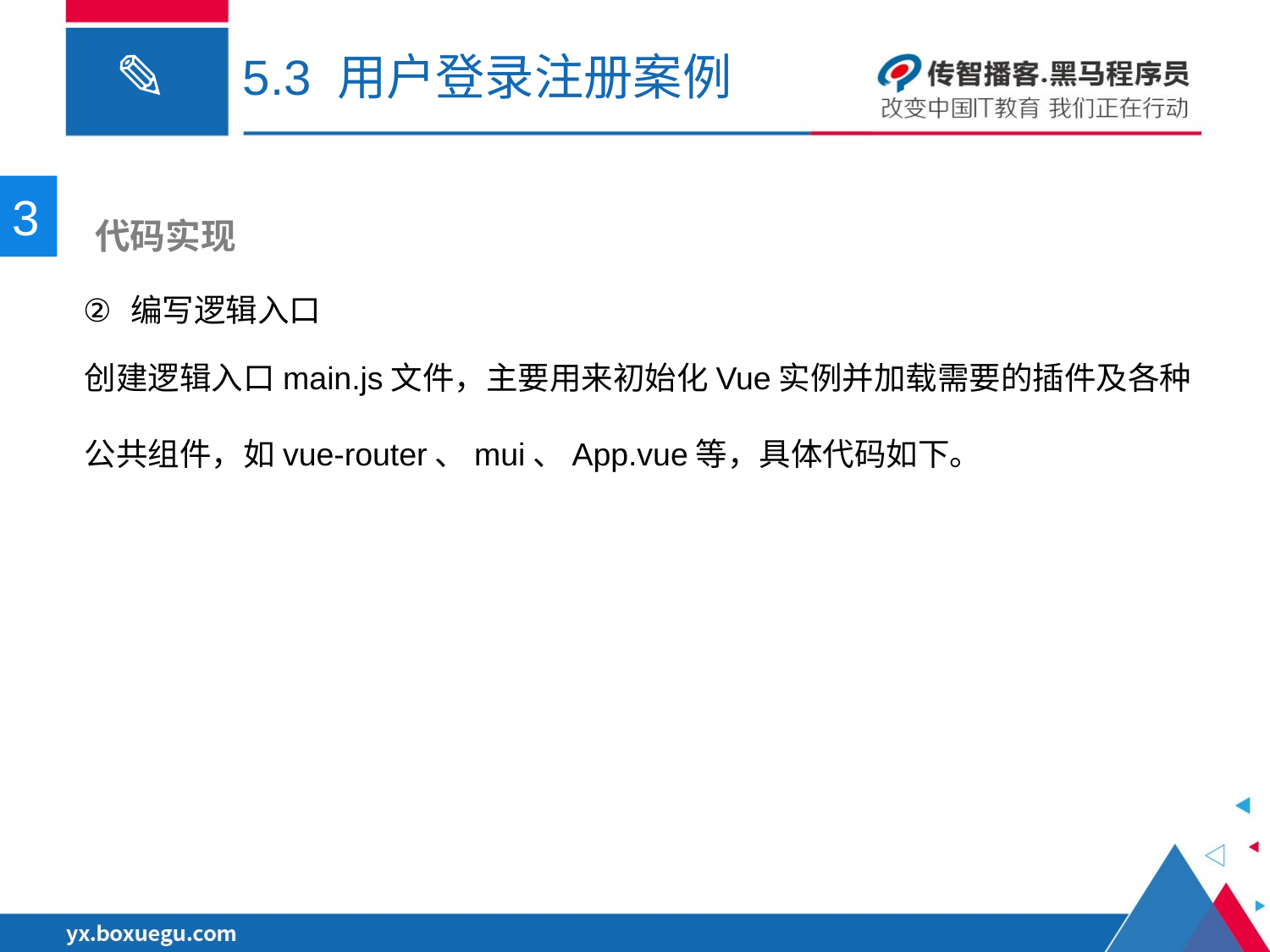

# 5.3 用户登录注册案例

3
  代码实现
编写逻辑入口
创建逻辑入口main.js文件，主要用来初始化Vue实例并加载需要的插件及各种公共组件，如vue-router、mui、App.vue等，具体代码如下。